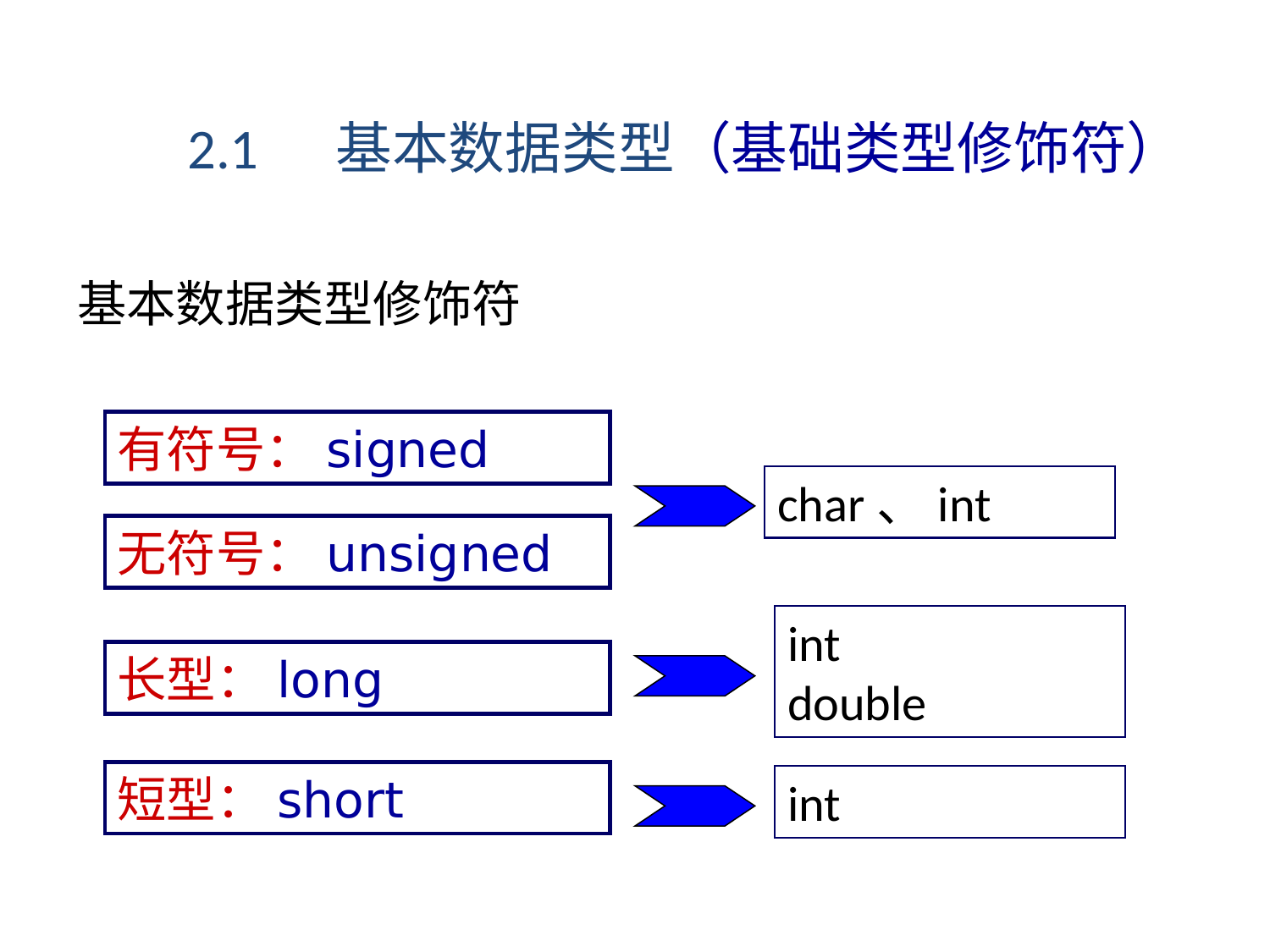

2.1     基本数据类型（基础类型修饰符）
基本数据类型修饰符
有符号：signed
char、int

无符号：unsigned
int
double
长型：long

短型：short
int